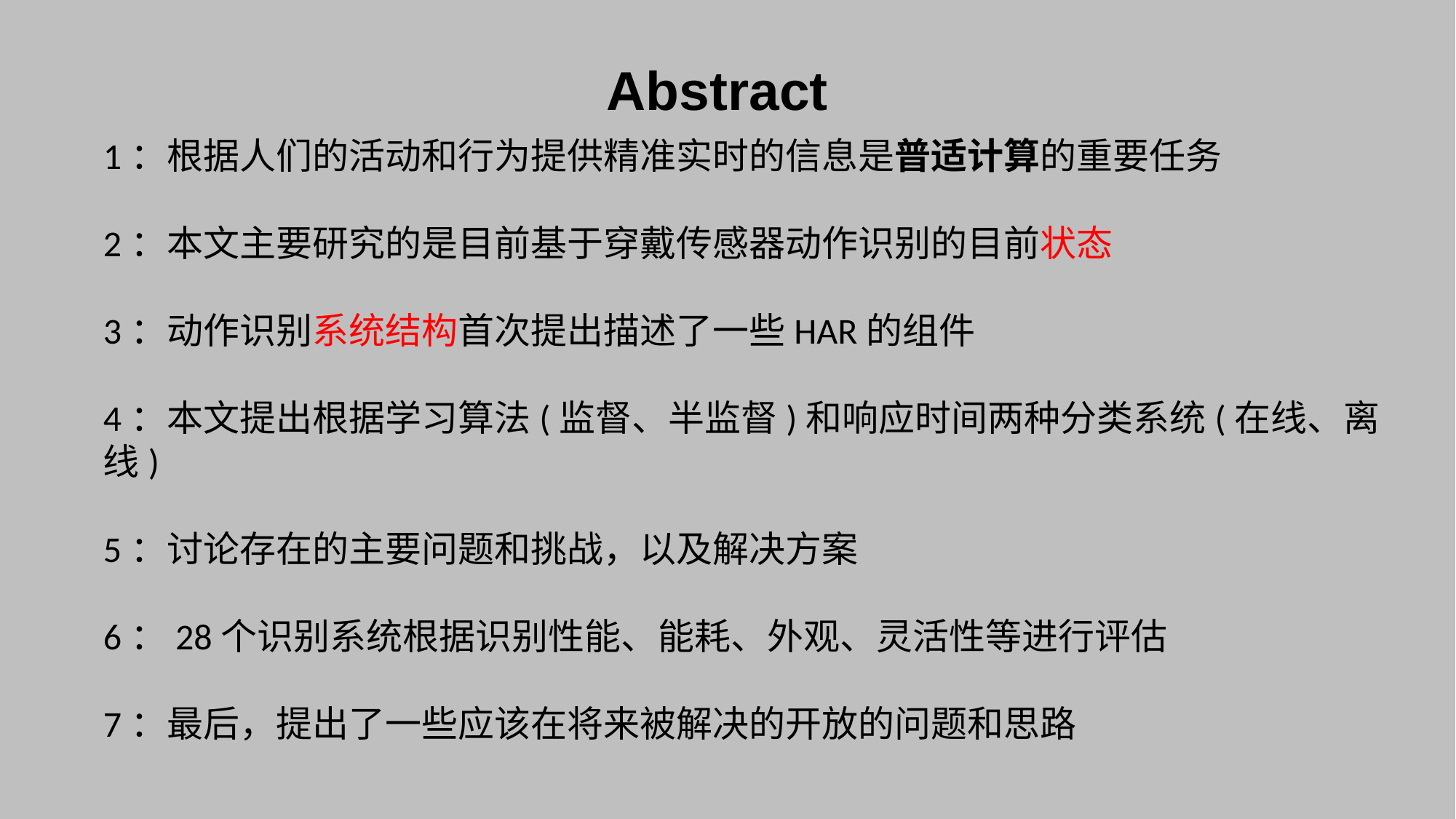

Abstract
1：根据人们的活动和行为提供精准实时的信息是普适计算的重要任务

2：本文主要研究的是目前基于穿戴传感器动作识别的目前状态

3：动作识别系统结构首次提出描述了一些HAR的组件

4：本文提出根据学习算法(监督、半监督)和响应时间两种分类系统(在线、离线)

5：讨论存在的主要问题和挑战，以及解决方案

6：28个识别系统根据识别性能、能耗、外观、灵活性等进行评估

7：最后，提出了一些应该在将来被解决的开放的问题和思路